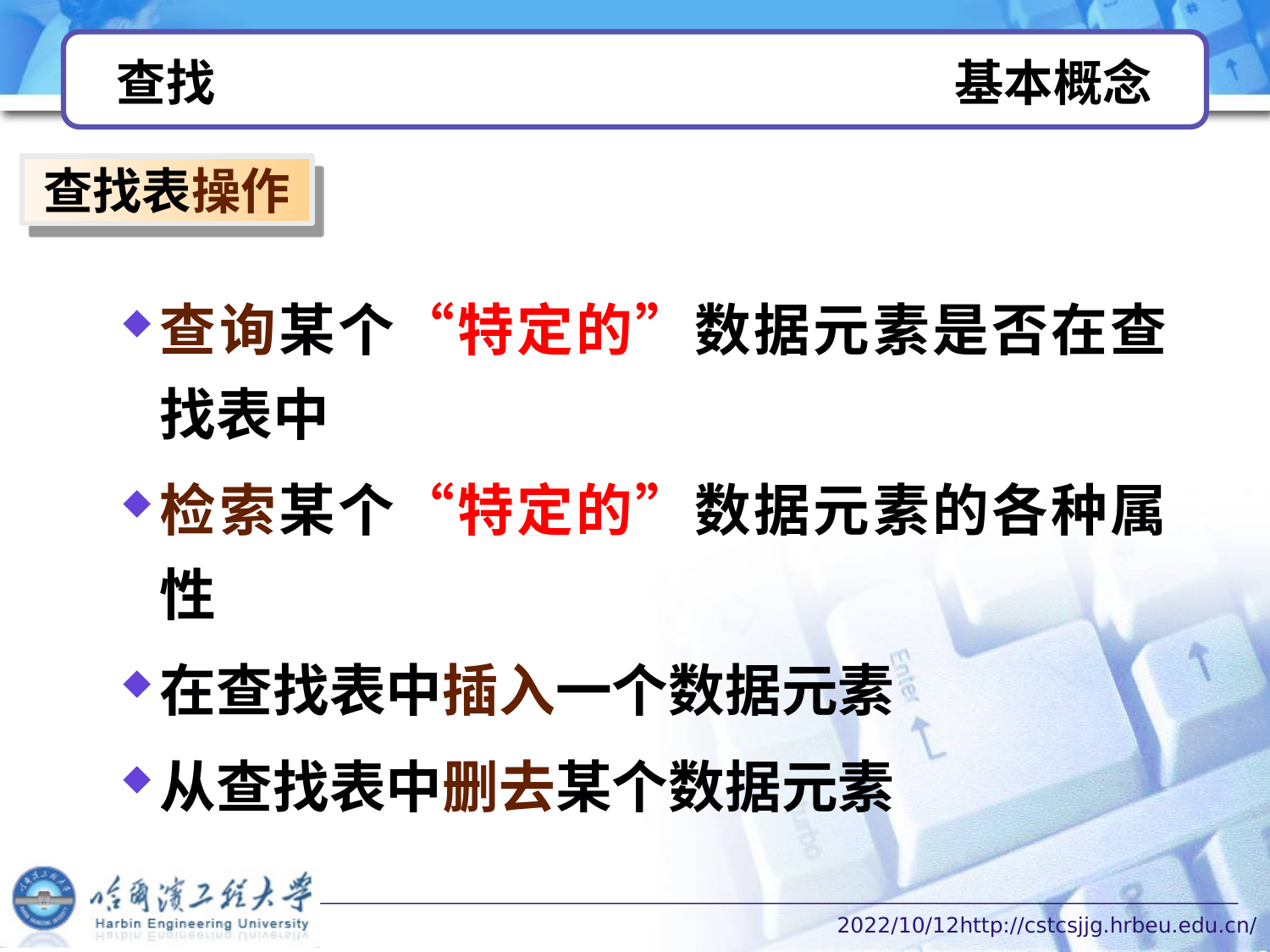

# 查找                                                                  基本概念
查找表操作
查询某个“特定的”数据元素是否在查找表中
检索某个“特定的”数据元素的各种属性
在查找表中插入一个数据元素
从查找表中删去某个数据元素
2022/10/12http://cstcsjjg.hrbeu.edu.cn/